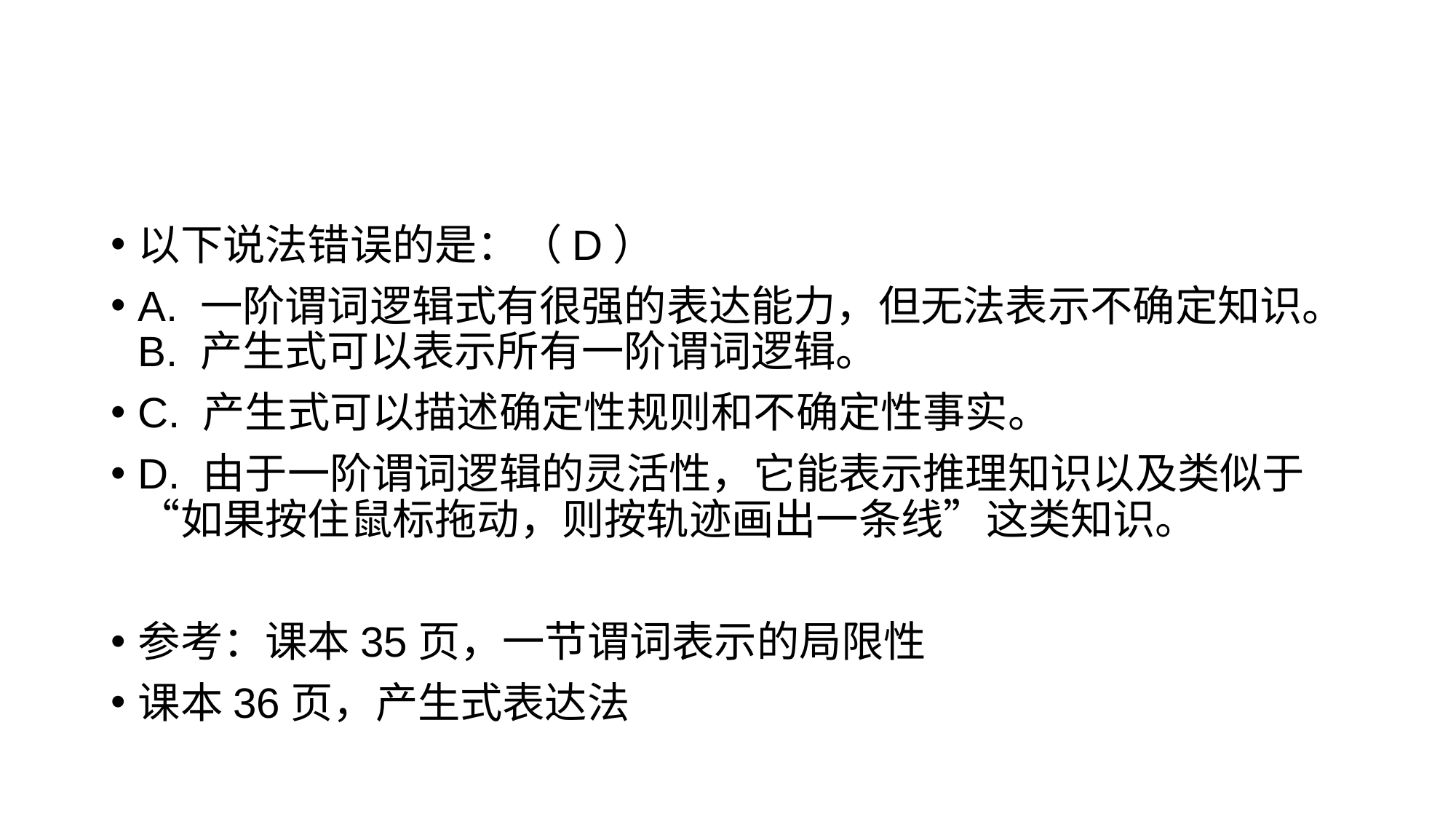

#
以下说法错误的是：（D）
A. 一阶谓词逻辑式有很强的表达能力，但无法表示不确定知识。B. 产生式可以表示所有一阶谓词逻辑。
C. 产生式可以描述确定性规则和不确定性事实。
D. 由于一阶谓词逻辑的灵活性，它能表示推理知识以及类似于“如果按住鼠标拖动，则按轨迹画出一条线”这类知识。

参考：课本35页，一节谓词表示的局限性
课本36页，产生式表达法